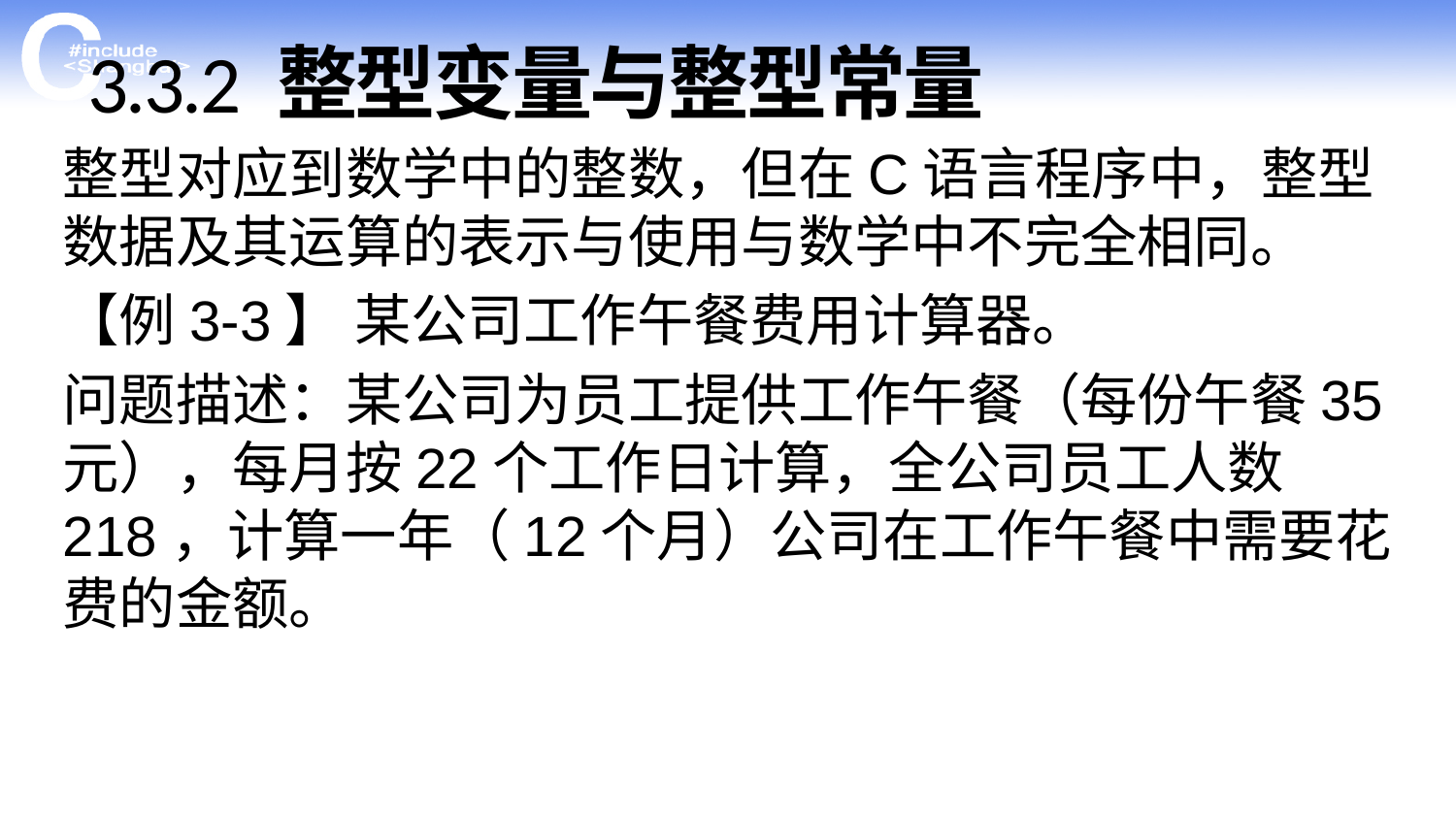

# 3.3.2 整型变量与整型常量
整型对应到数学中的整数，但在C语言程序中，整型数据及其运算的表示与使用与数学中不完全相同。
【例3-3】 某公司工作午餐费用计算器。
问题描述：某公司为员工提供工作午餐（每份午餐35元），每月按22个工作日计算，全公司员工人数218，计算一年（12个月）公司在工作午餐中需要花费的金额。